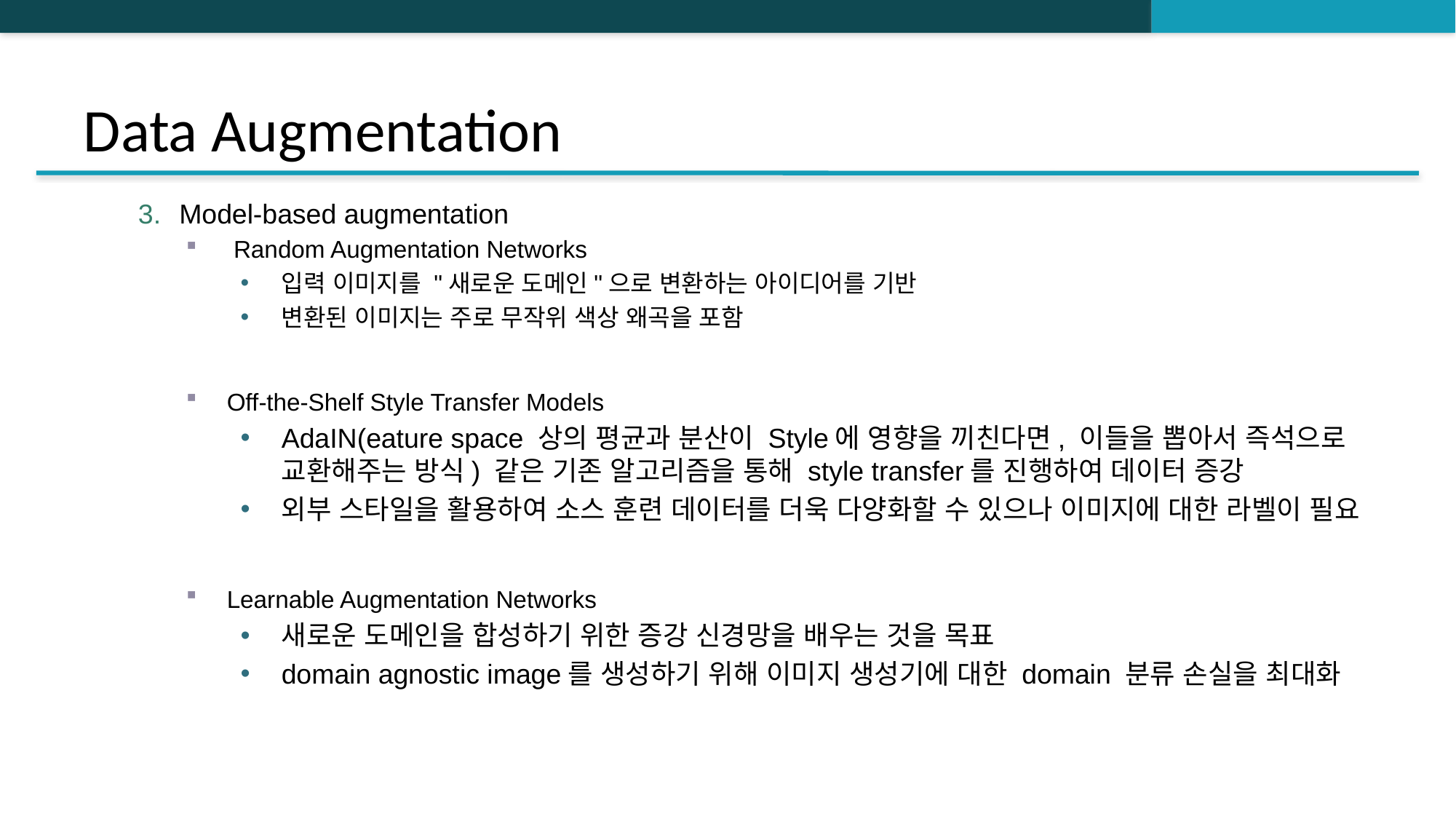

# Data Augmentation
Model-based augmentation
 Random Augmentation Networks
입력 이미지를 "새로운 도메인"으로 변환하는 아이디어를 기반
변환된 이미지는 주로 무작위 색상 왜곡을 포함

Off-the-Shelf Style Transfer Models
AdaIN(eature space 상의 평균과 분산이 Style에 영향을 끼친다면, 이들을 뽑아서 즉석으로 교환해주는 방식) 같은 기존 알고리즘을 통해 style transfer를 진행하여 데이터 증강
외부 스타일을 활용하여 소스 훈련 데이터를 더욱 다양화할 수 있으나 이미지에 대한 라벨이 필요

Learnable Augmentation Networks
새로운 도메인을 합성하기 위한 증강 신경망을 배우는 것을 목표
domain agnostic image를 생성하기 위해 이미지 생성기에 대한 domain 분류 손실을 최대화